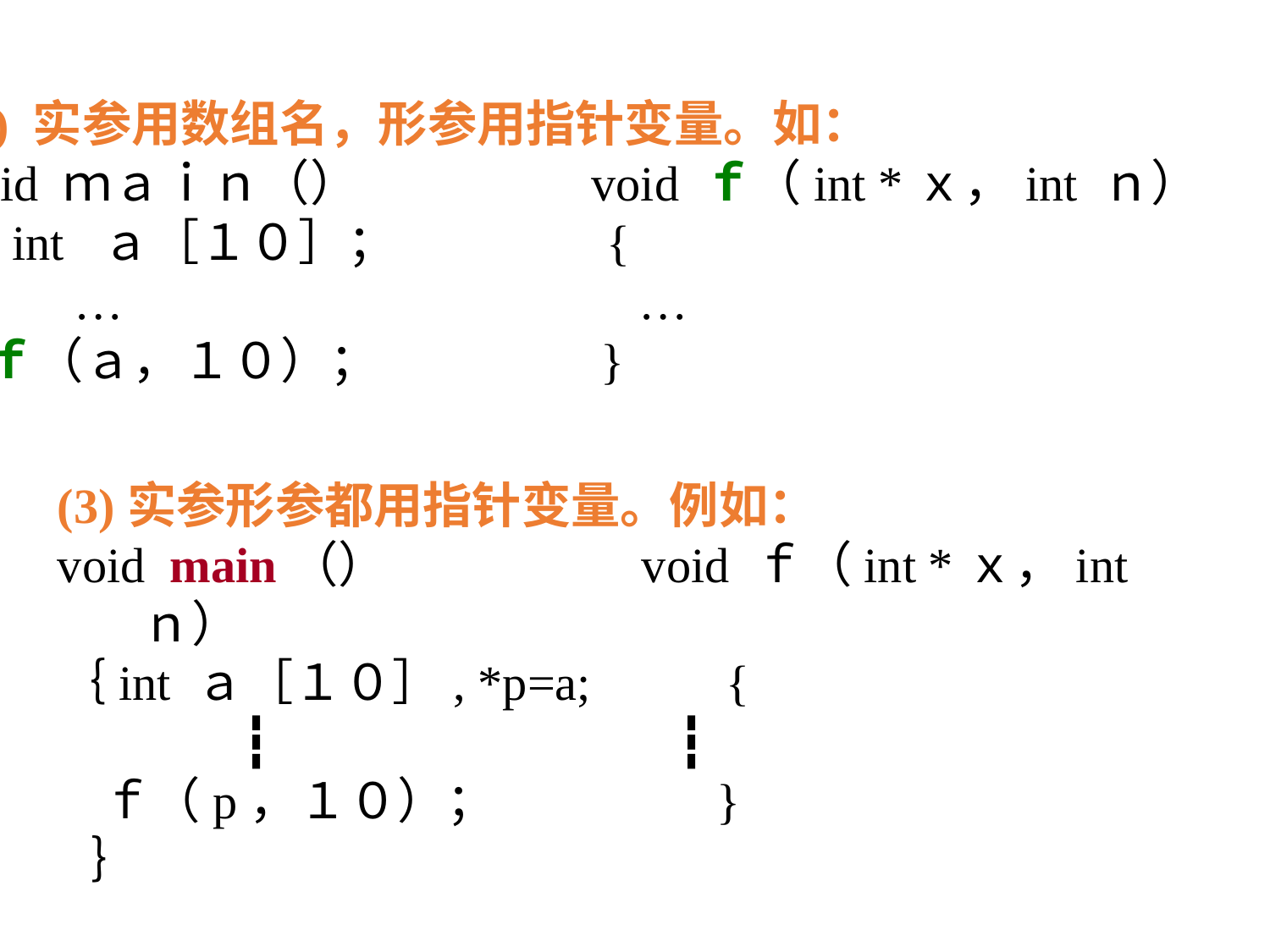

(2) 实参用数组名，形参用指针变量。如：
void ｍａｉｎ（）                    void ｆ（int *ｘ，int ｎ）
｛int  ａ［１０］；                  {
          …                                          …
  ｆ（ａ，１０）；                   }
  ｝
(3)实参形参都用指针变量。例如：
void  main（）                      void ｆ（int *ｘ，int ｎ）
｛int ａ［１０］, *p=a;           {
               ┇                                 ┇
   ｆ（p，１０）；                   }
  ｝